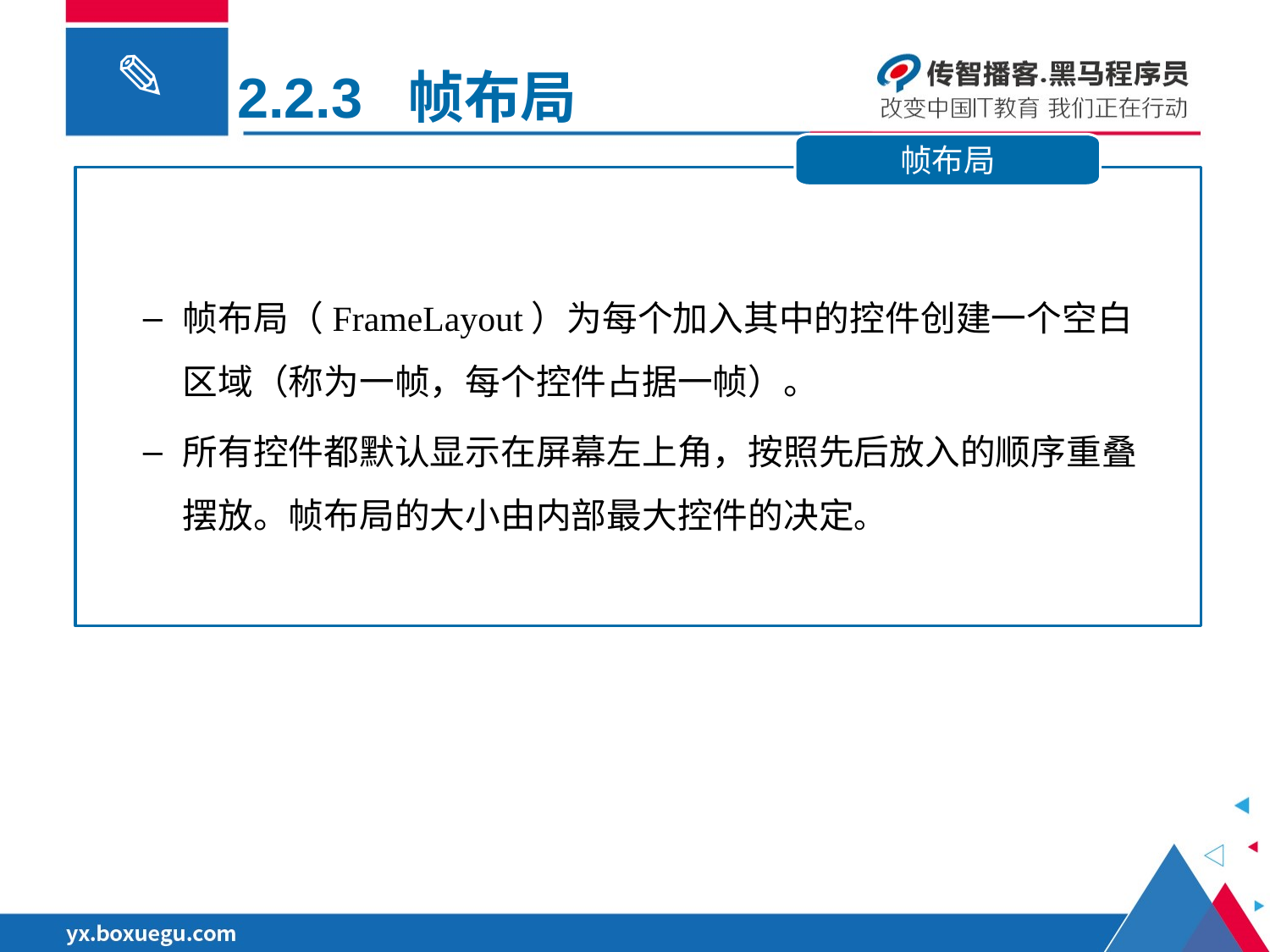

2.2.3  帧布局

帧布局

帧布局（FrameLayout）为每个加入其中的控件创建一个空白区域（称为一帧，每个控件占据一帧）。
所有控件都默认显示在屏幕左上角，按照先后放入的顺序重叠摆放。帧布局的大小由内部最大控件的决定。